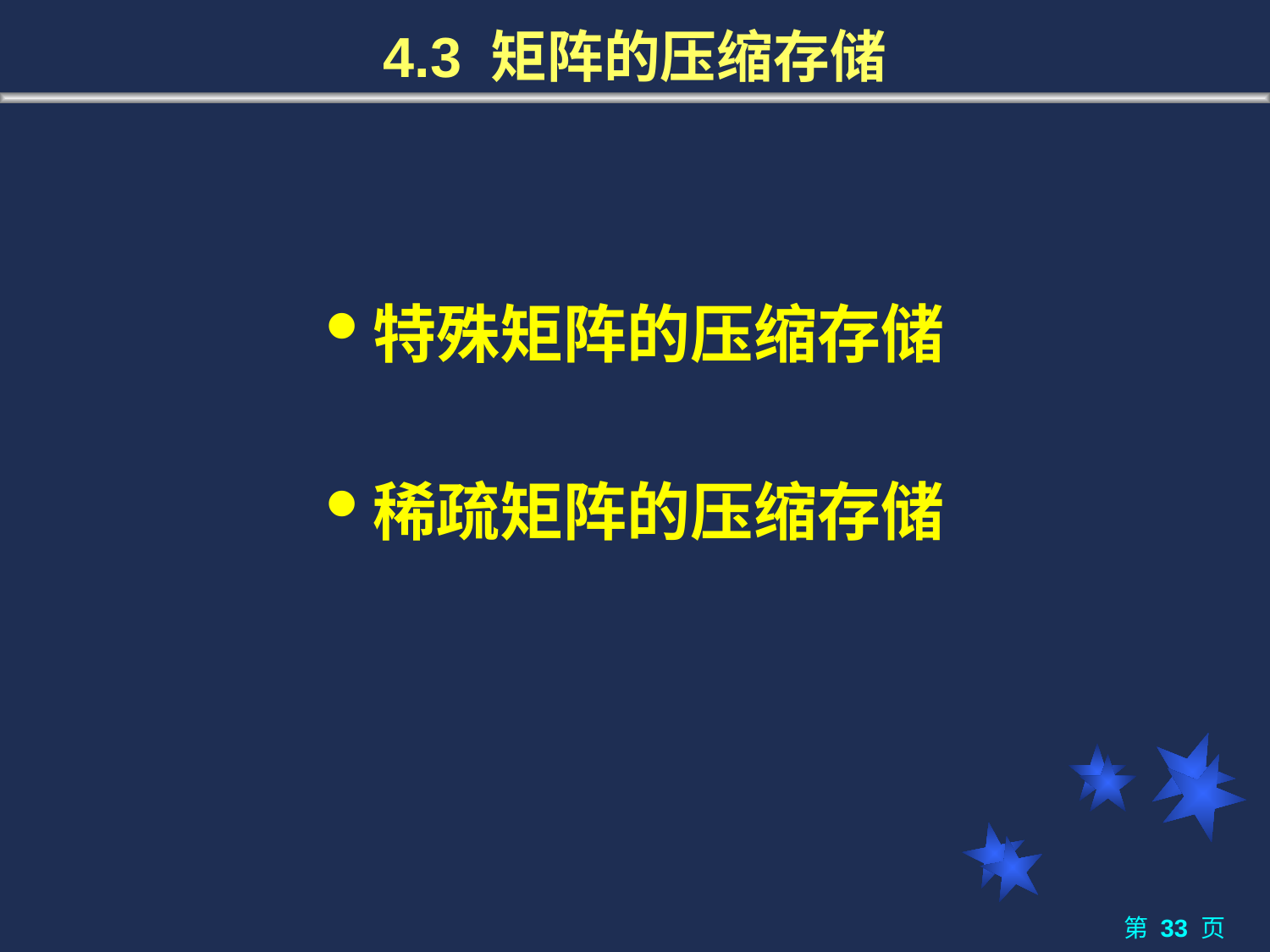

# 4.3 矩阵的压缩存储
特殊矩阵的压缩存储

稀疏矩阵的压缩存储
第 33 页